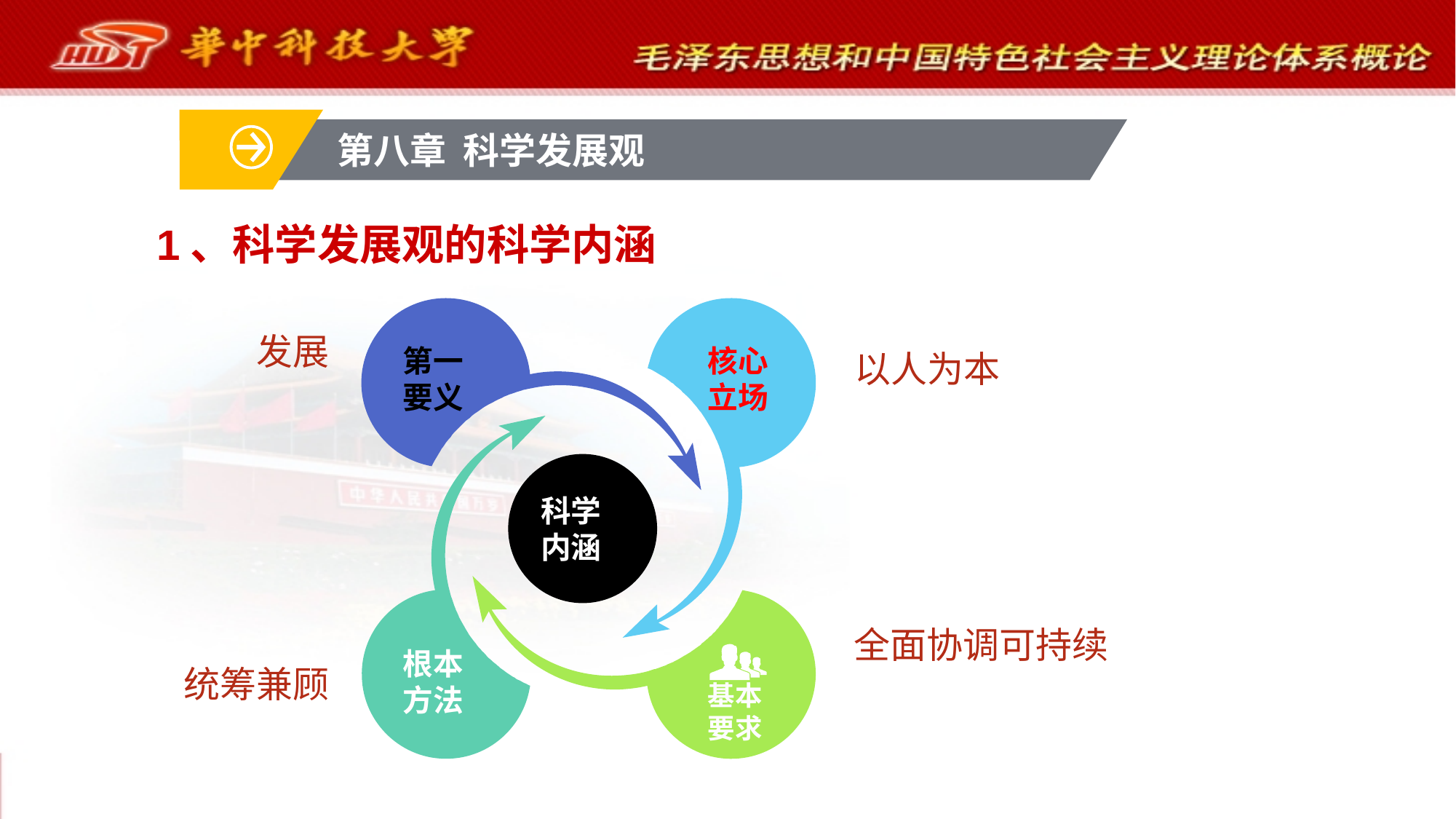

第八章  科学发展观

# 1、科学发展观的科学内涵

第一
要义
核心
立场

科学内涵
LOREM

根本
方法

基本
要求
发展
以人为本
全面协调可持续
统筹兼顾